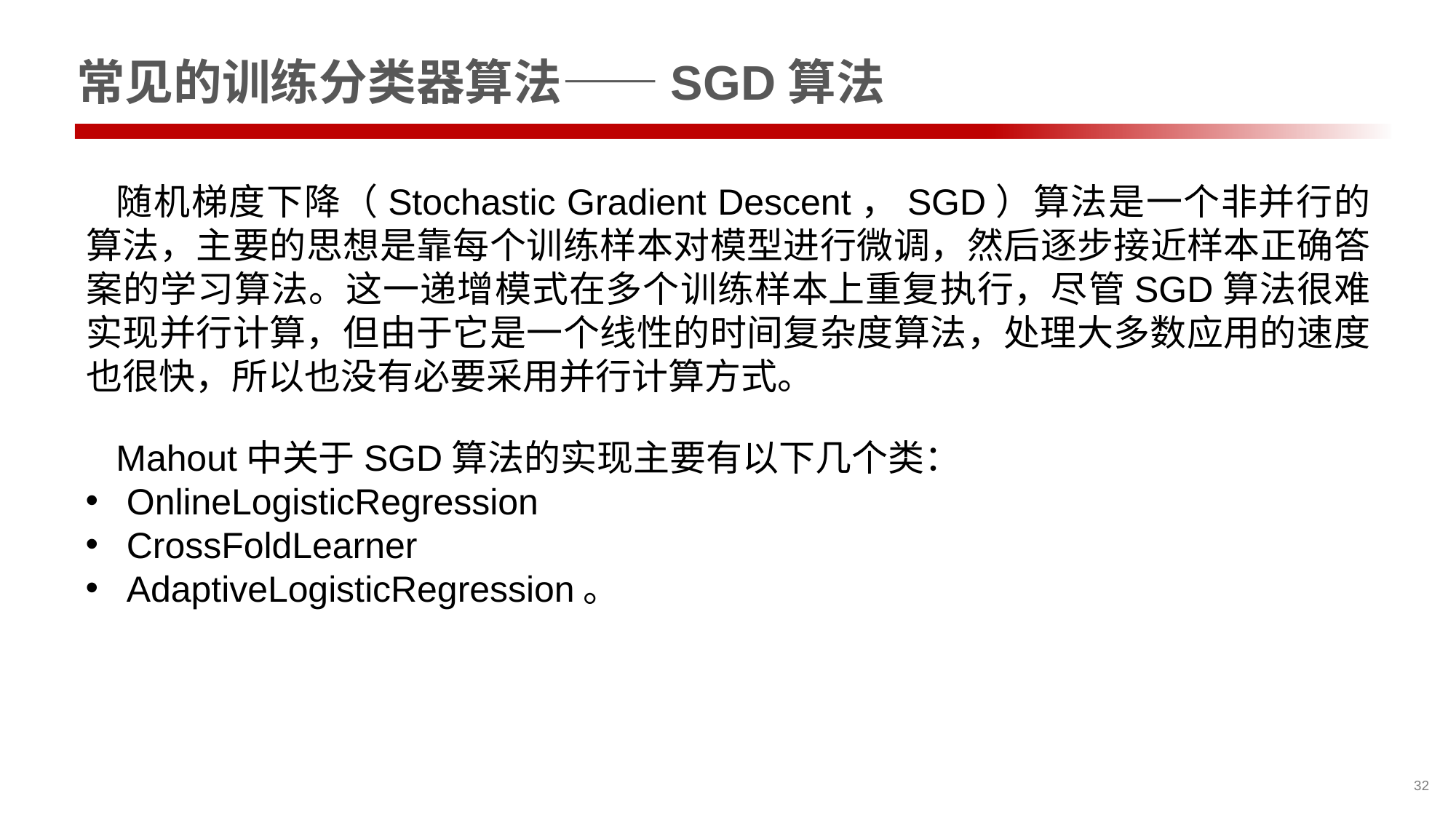

# 常见的训练分类器算法——SGD算法

随机梯度下降（Stochastic Gradient Descent，SGD）算法是一个非并行的算法，主要的思想是靠每个训练样本对模型进行微调，然后逐步接近样本正确答案的学习算法。这一递增模式在多个训练样本上重复执行，尽管SGD算法很难实现并行计算，但由于它是一个线性的时间复杂度算法，处理大多数应用的速度也很快，所以也没有必要采用并行计算方式。
Mahout中关于SGD算法的实现主要有以下几个类：
OnlineLogisticRegression
CrossFoldLearner
AdaptiveLogisticRegression。
32